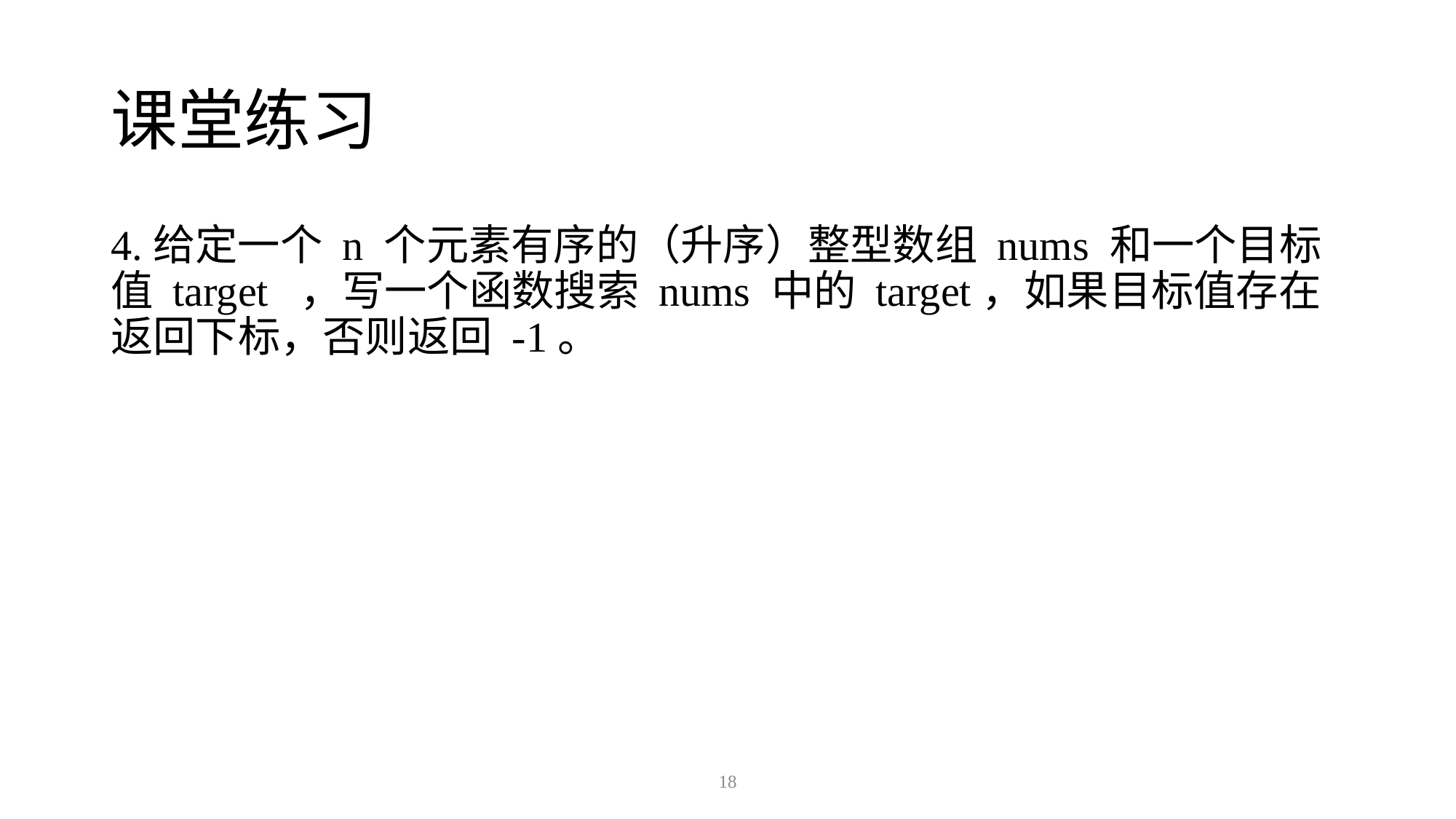

# 课堂练习
4.给定一个 n 个元素有序的（升序）整型数组 nums 和一个目标值 target  ，写一个函数搜索 nums 中的 target，如果目标值存在返回下标，否则返回 -1。
18